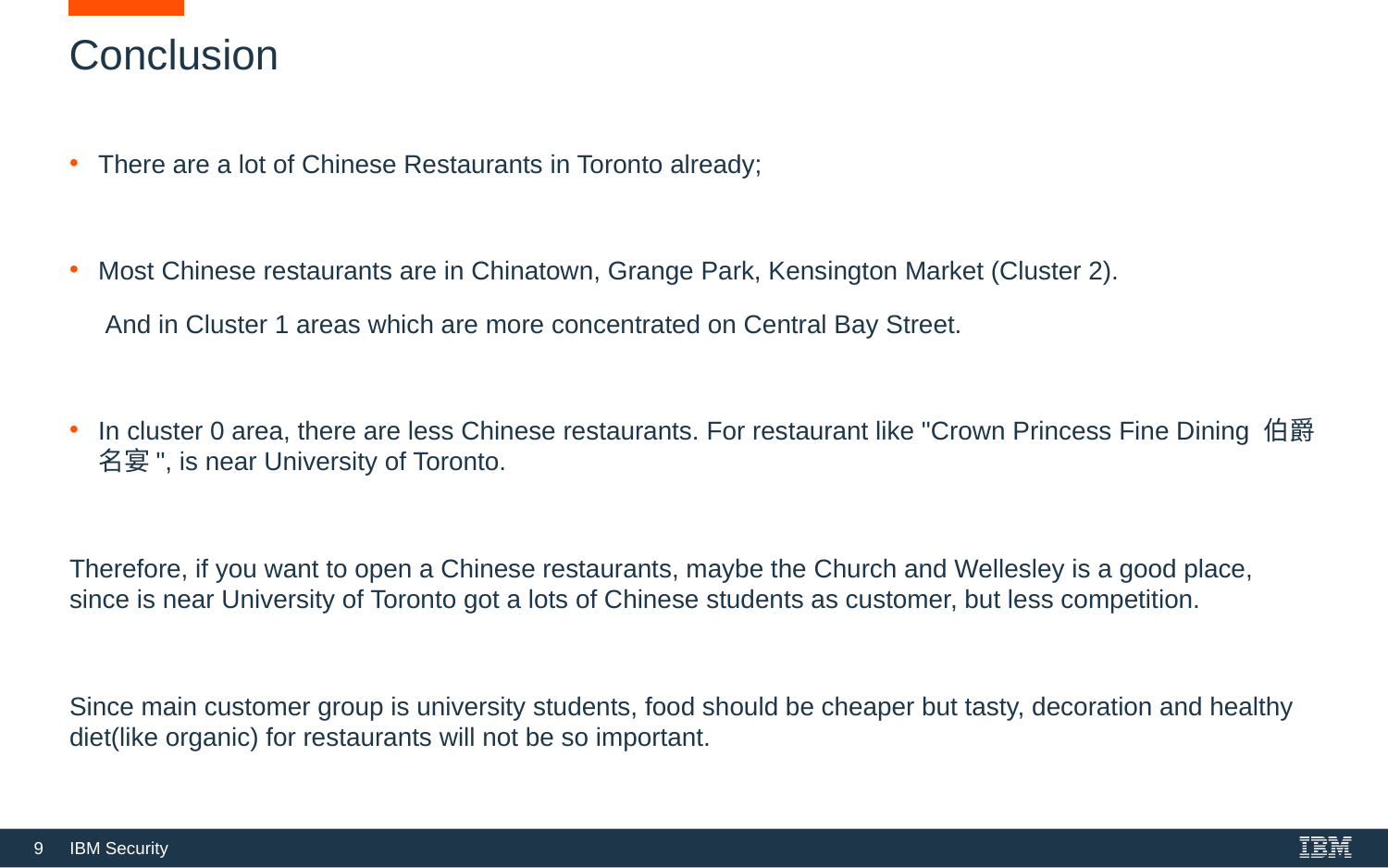

# Conclusion
There are a lot of Chinese Restaurants in Toronto already;

Most Chinese restaurants are in Chinatown, Grange Park, Kensington Market (Cluster 2).
     And in Cluster 1 areas which are more concentrated on Central Bay Street.

In cluster 0 area, there are less Chinese restaurants. For restaurant like "Crown Princess Fine Dining 伯爵名宴", is near University of Toronto.

Therefore, if you want to open a Chinese restaurants, maybe the Church and Wellesley is a good place, since is near University of Toronto got a lots of Chinese students as customer, but less competition.

Since main customer group is university students, food should be cheaper but tasty, decoration and healthy diet(like organic) for restaurants will not be so important.